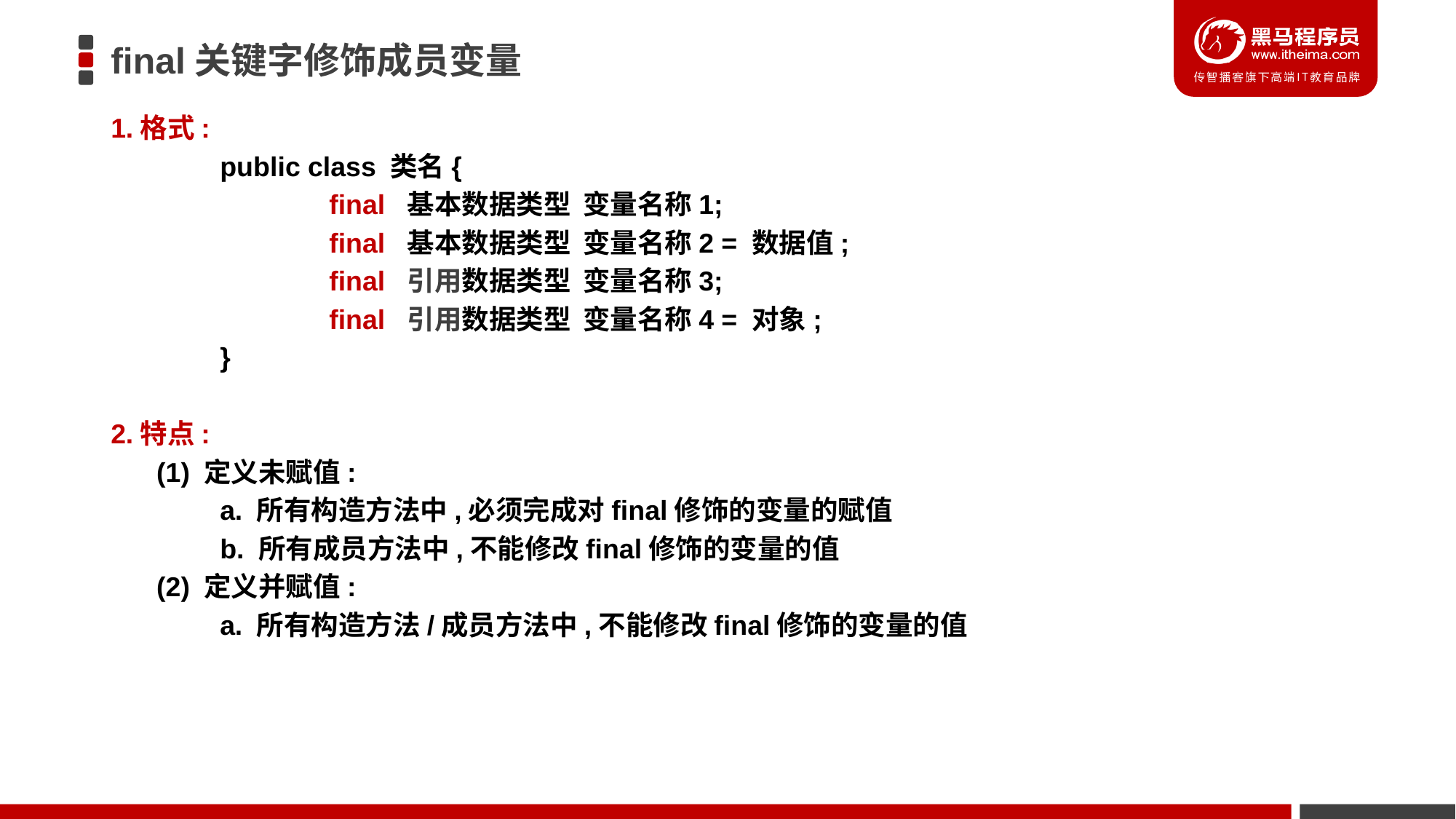

# final关键字修饰成员变量
1.格式:
	public class 类名{
		final  基本数据类型  变量名称1;
		final  基本数据类型  变量名称2 = 数据值;
		final  引用数据类型  变量名称3;
		final  引用数据类型  变量名称4 = 对象;
	}

2.特点:
      (1) 定义未赋值:
	a. 所有构造方法中,必须完成对final修饰的变量的赋值
	b. 所有成员方法中,不能修改final修饰的变量的值
      (2) 定义并赋值:
	a. 所有构造方法/成员方法中,不能修改final修饰的变量的值